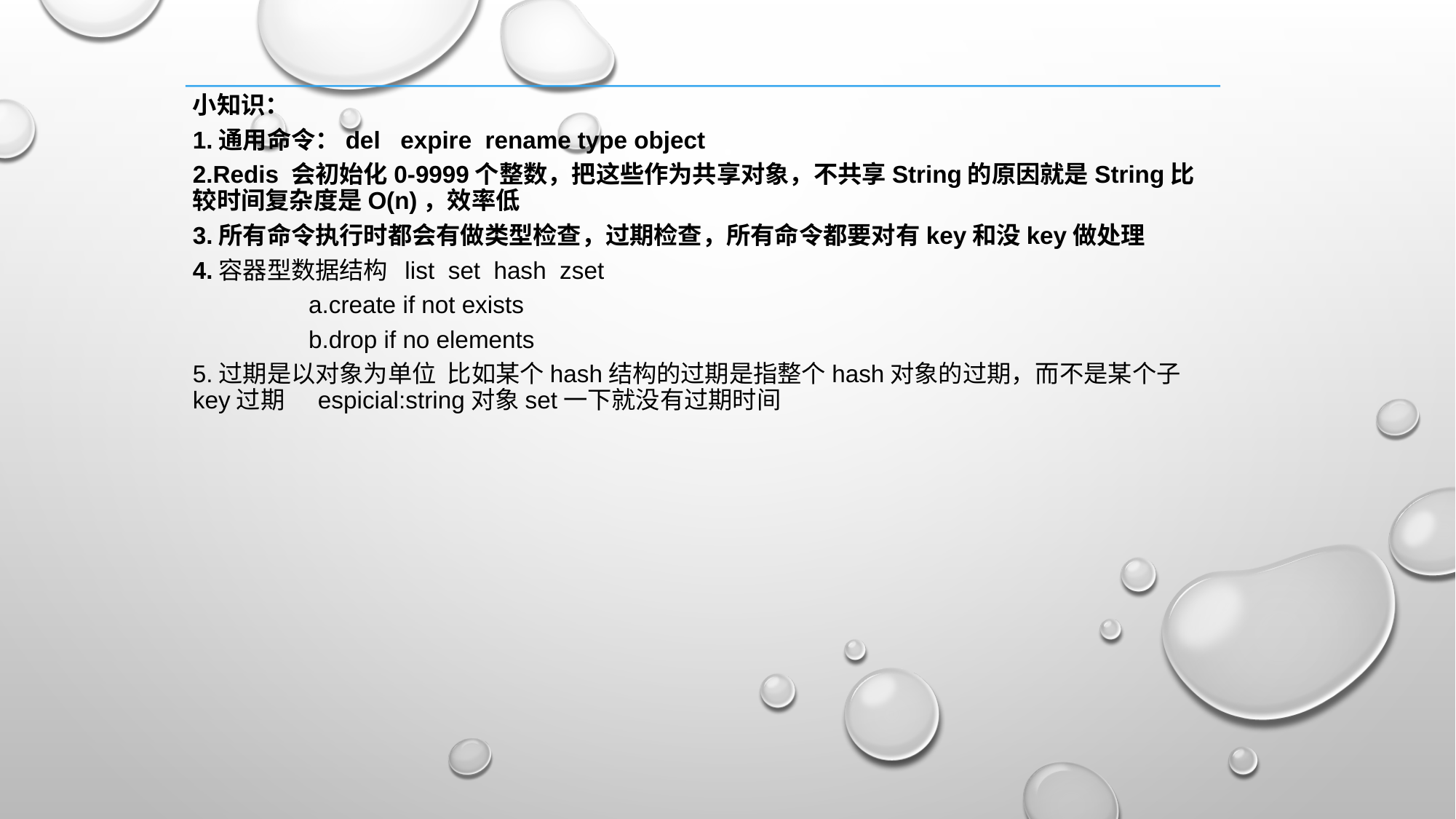

小知识：
1.通用命令：del   expire  rename type object
2.Redis 会初始化0-9999个整数，把这些作为共享对象，不共享String的原因就是String比较时间复杂度是O(n)，效率低
3.所有命令执行时都会有做类型检查，过期检查，所有命令都要对有key和没key做处理
4.容器型数据结构  list  set  hash  zset
 	 a.create if not exists
	 b.drop if no elements
5.过期是以对象为单位  比如某个hash结构的过期是指整个hash对象的过期，而不是某个子key过期     espicial:string对象set一下就没有过期时间